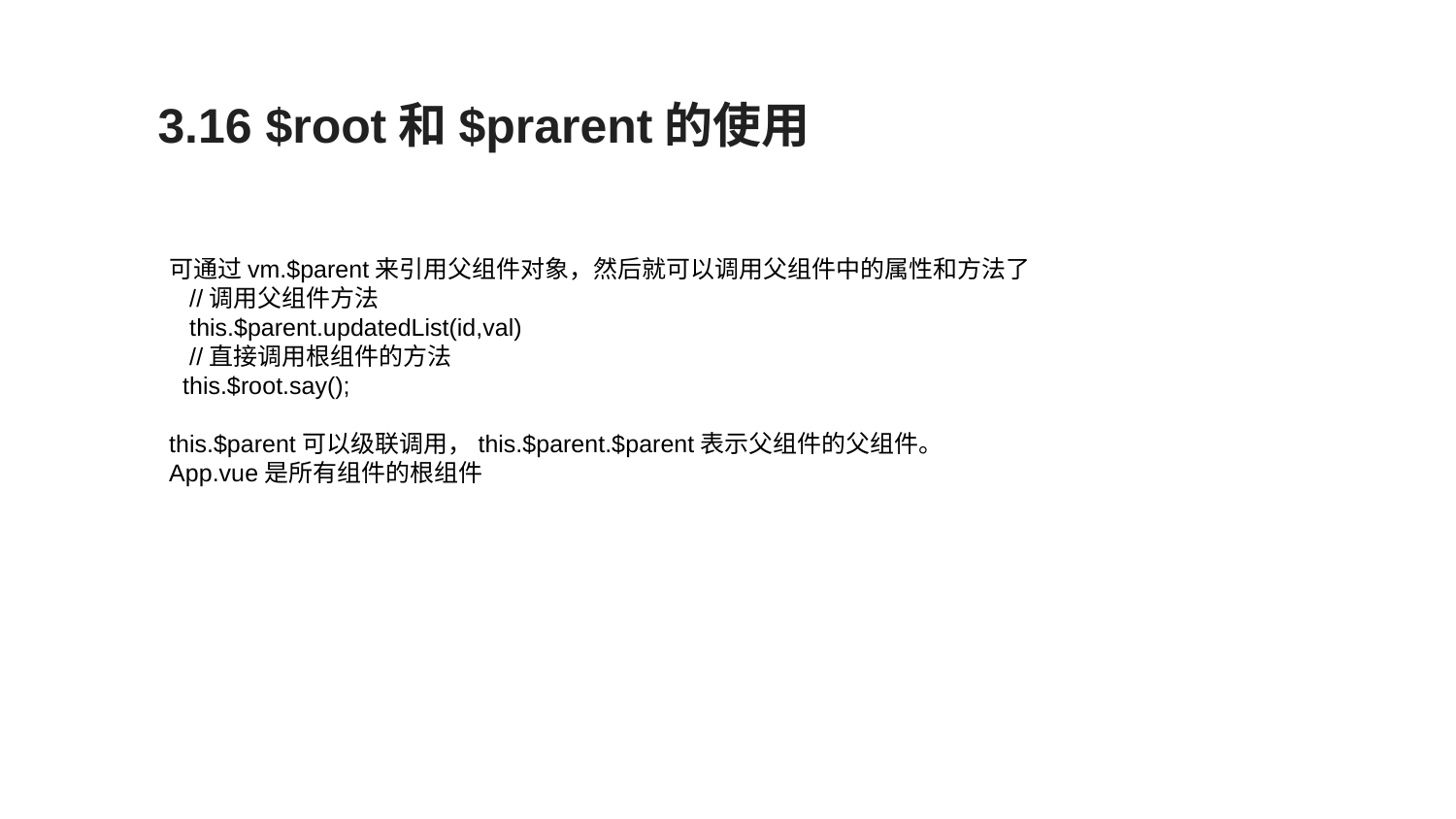

3.16 $root和$prarent的使用
可通过vm.$parent来引用父组件对象，然后就可以调用父组件中的属性和方法了
   //调用父组件方法
   this.$parent.updatedList(id,val)
   //直接调用根组件的方法
  this.$root.say();

this.$parent可以级联调用，this.$parent.$parent表示父组件的父组件。
App.vue是所有组件的根组件